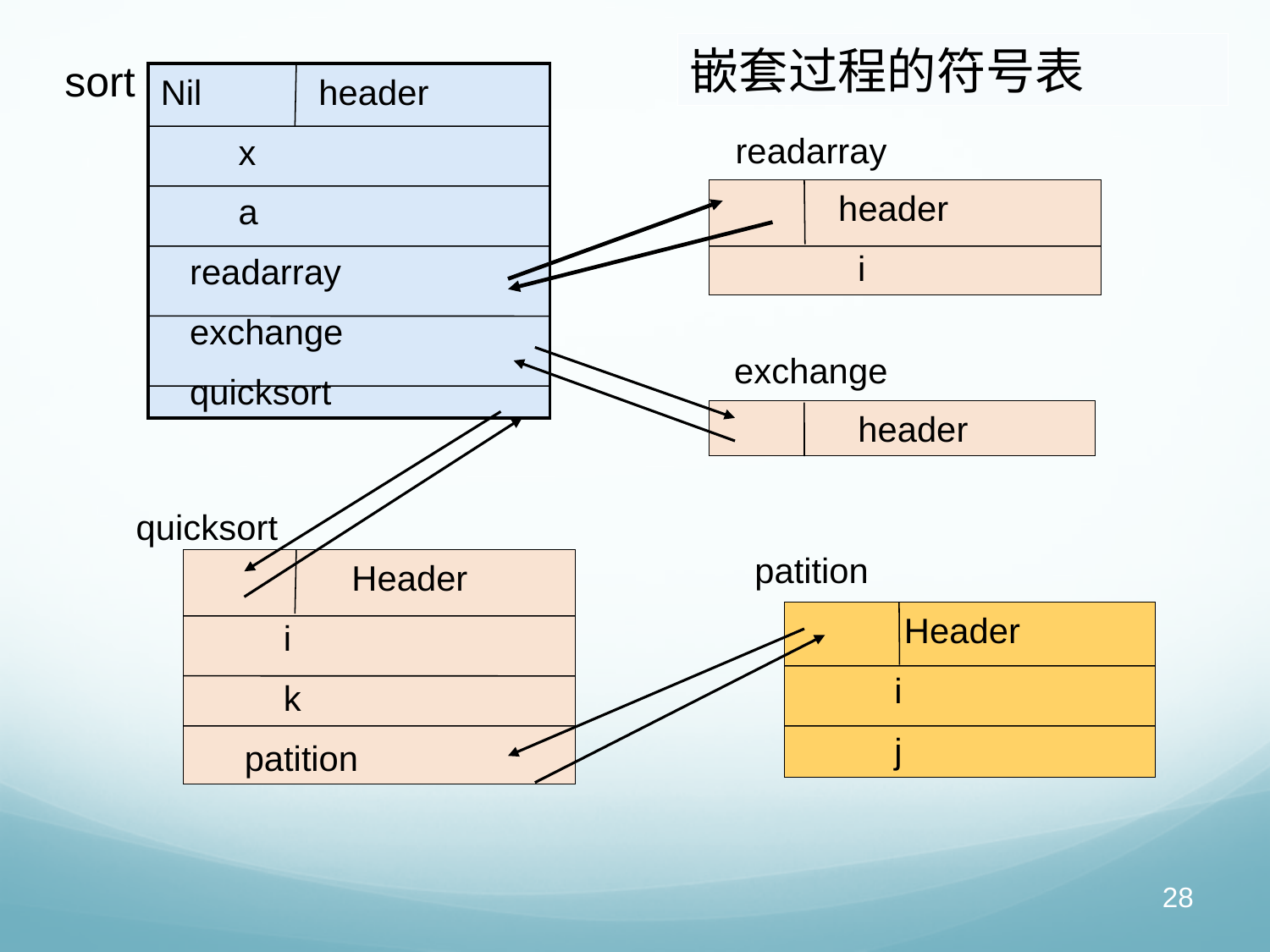

嵌套过程的符号表
sort

Nil            header
        x
        a
   readarray
   exchange
   quicksort
readarray

            header
              i

  exchange

              header

quicksort
patition
                Header
         i
         k
     patition

           Header
          i
          j

28